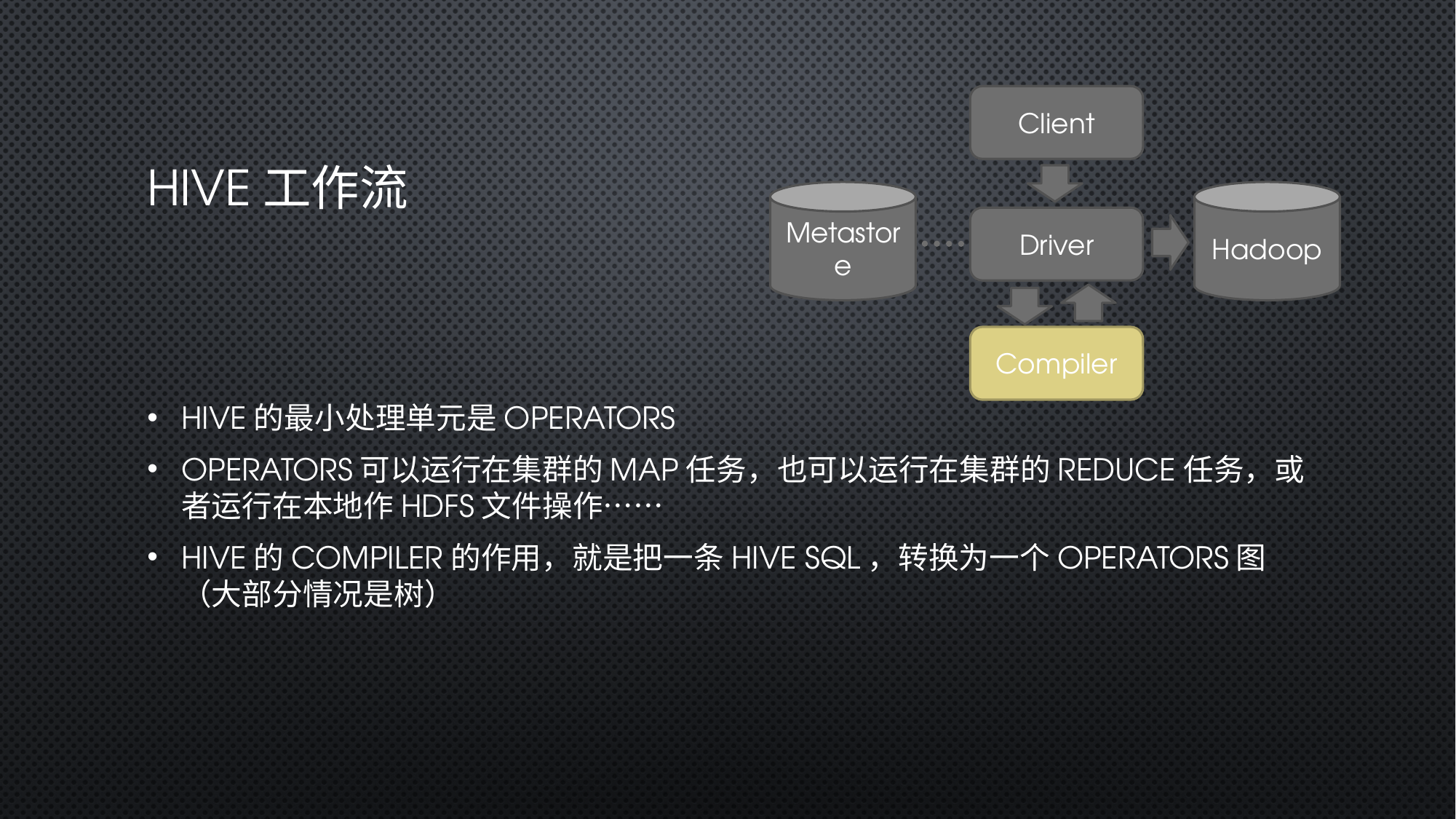

# Hive工作流
Client

Metastore
Hadoop
Driver

Hive的最小处理单元是Operators
Operators可以运行在集群的Map任务，也可以运行在集群的Reduce任务，或者运行在本地作HDFS文件操作……
Hive的Compiler的作用，就是把一条Hive SQL，转换为一个Operators图（大部分情况是树）
Compiler